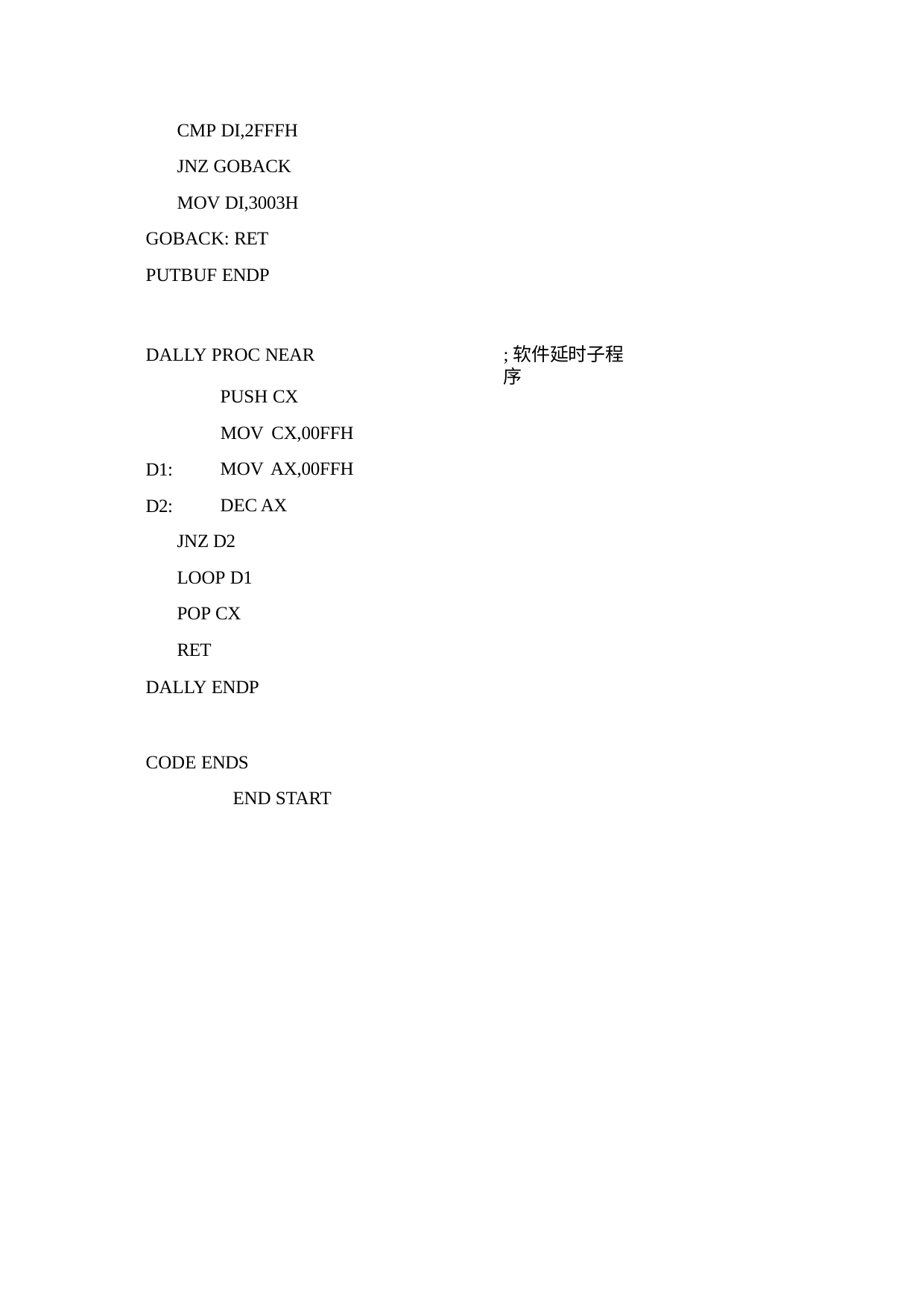

CMP DI,2FFFH
JNZ GOBACK MOV DI,3003H
GOBACK: RET PUTBUF ENDP
DALLY PROC NEAR
;软件延时子程序
PUSH CX
MOV CX,00FFH MOV AX,00FFH DEC AX
JNZ D2 LOOP D1 POP CX RET
D1:
D2:
DALLY ENDP

CODE ENDS
END START